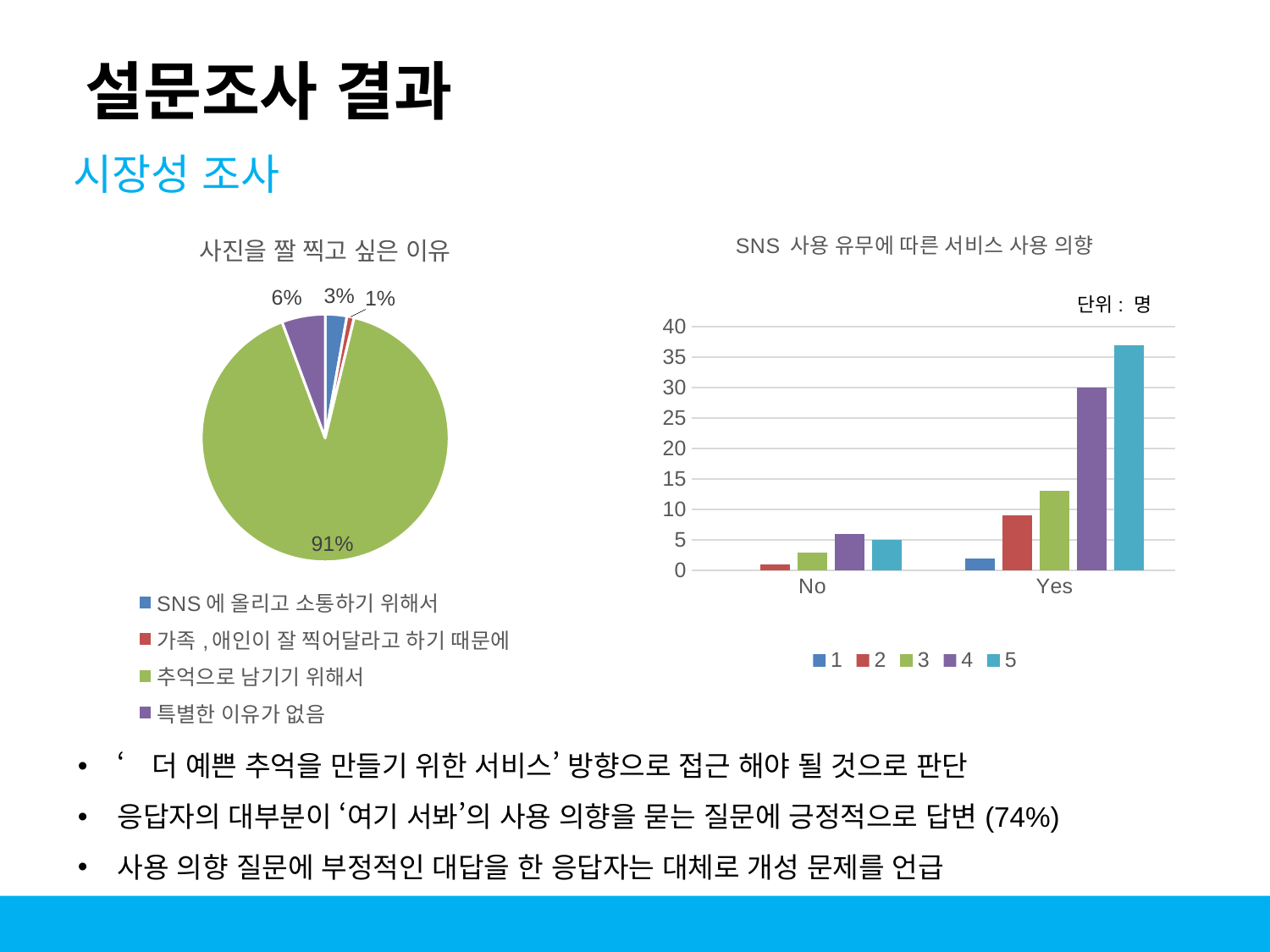

설문조사 결과
시장성 조사

### Chart: 사진을 짤 찍고 싶은 이유

| Category | 사진을 짤 찍고 싶은 이유? |
|---|---|
| SNS에 올리고 소통하기 위해서 | 3.0 |
| 가족,애인이 잘 찍어달라고 하기 때문에 | 1.0 |
| 추억으로 남기기 위해서 | 96.0 |
| 특별한 이유가 없음 | 6.0 |

### Chart: SNS 사용 유무에 따른 서비스 사용 의향

| Category | 1 | 2 | 3 | 4 | 5 |
|---|---|---|---|---|---|
| No | None | 1.0 | 3.0 | 6.0 | 5.0 |
| Yes | 2.0 | 9.0 | 13.0 | 30.0 | 37.0 |
단위: 명
‘더 예쁜 추억을 만들기 위한 서비스’ 방향으로 접근 해야 될 것으로 판단
응답자의 대부분이 ‘여기 서봐’의 사용 의향을 묻는 질문에 긍정적으로 답변(74%)
사용 의향 질문에 부정적인 대답을 한 응답자는 대체로 개성 문제를 언급